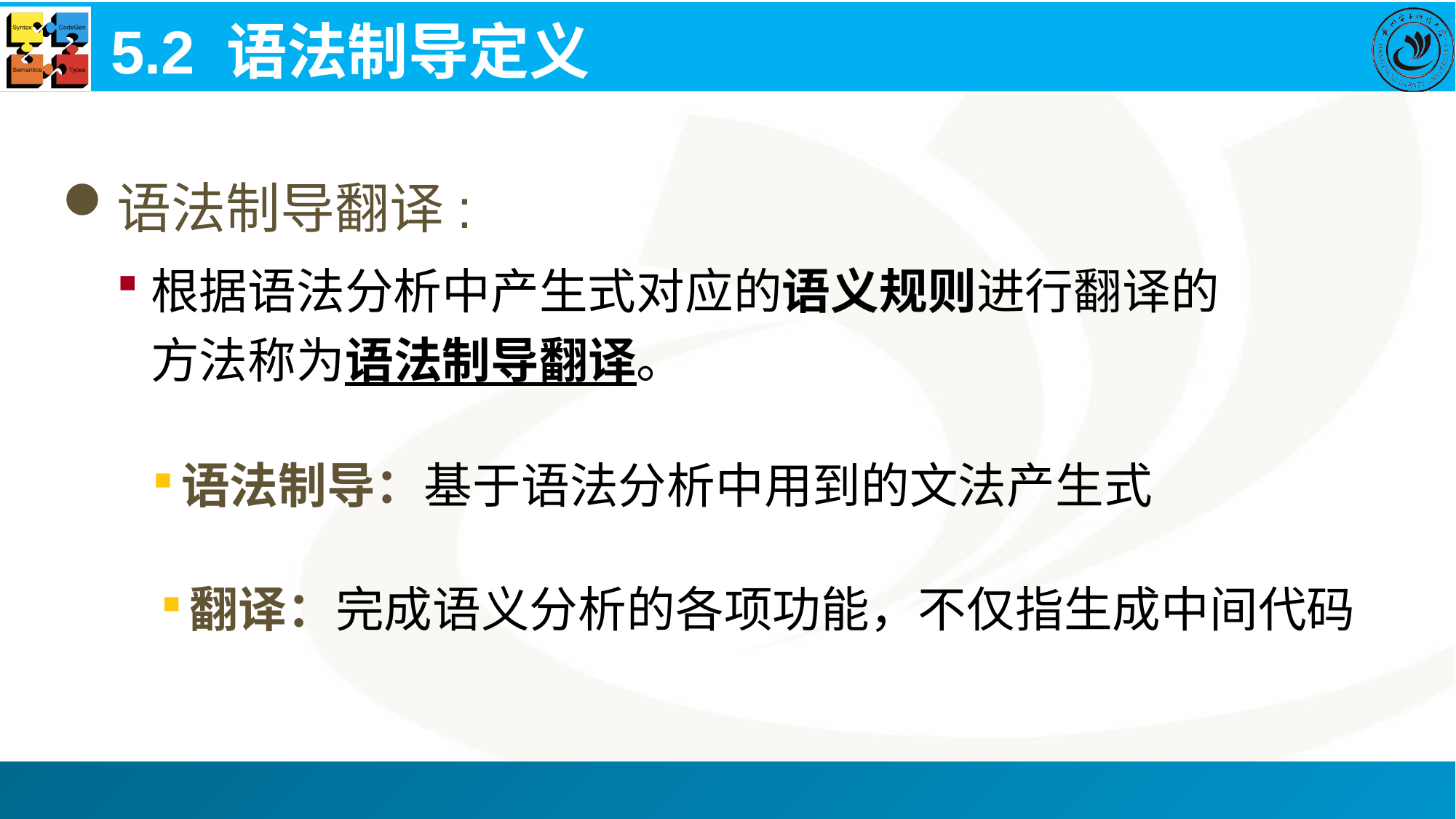

# 5.2 语法制导定义
语法制导翻译:
根据语法分析中产生式对应的语义规则进行翻译的方法称为语法制导翻译。
语法制导：基于语法分析中用到的文法产生式
翻译：完成语义分析的各项功能，不仅指生成中间代码
18